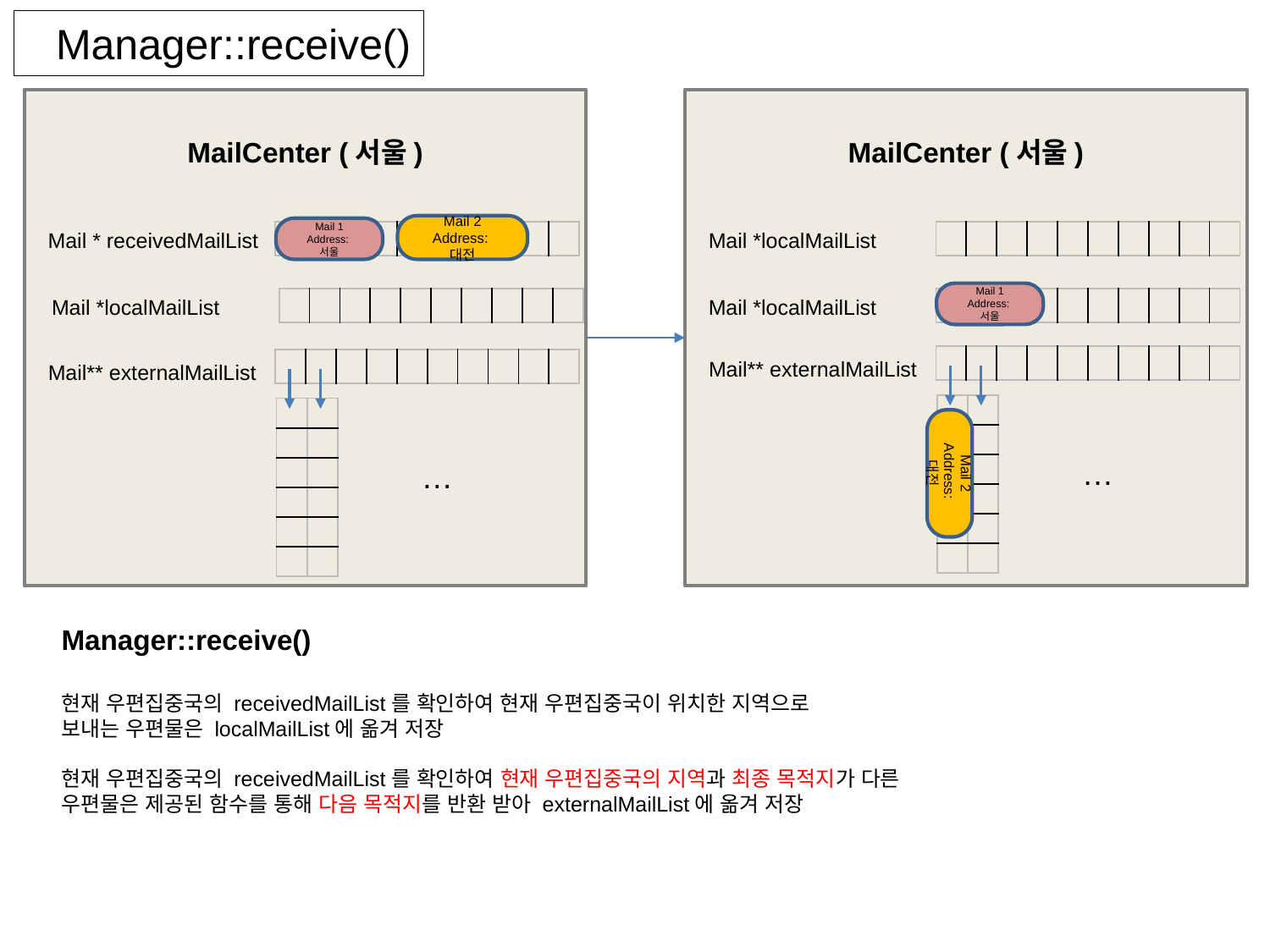

Manager::receive()
MailCenter (서울)

MailCenter (서울)

Mail 2
Address:
대전
Mail 1
Address:
서울
Mail * receivedMailList
Mail *localMailList
|  |  |  |  |  |  |  |  |  |  |
| --- | --- | --- | --- | --- | --- | --- | --- | --- | --- |
|  |  |  |  |  |  |  |  |  |  |
| --- | --- | --- | --- | --- | --- | --- | --- | --- | --- |
Mail 1
Address:
서울
Mail *localMailList
Mail *localMailList
|  |  |  |  |  |  |  |  |  |  |
| --- | --- | --- | --- | --- | --- | --- | --- | --- | --- |
|  |  |  |  |  |  |  |  |  |  |
| --- | --- | --- | --- | --- | --- | --- | --- | --- | --- |
|  |  |  |  |  |  |  |  |  |  |
| --- | --- | --- | --- | --- | --- | --- | --- | --- | --- |
|  |  |  |  |  |  |  |  |  |  |
| --- | --- | --- | --- | --- | --- | --- | --- | --- | --- |
Mail** externalMailList
Mail** externalMailList
|  |
| --- |
|  |
|  |
|  |
|  |
|  |
|  |
| --- |
|  |
|  |
|  |
|  |
|  |
|  |
| --- |
|  |
|  |
|  |
|  |
|  |
|  |
| --- |
|  |
|  |
|  |
|  |
|  |
Mail 2
Address:
대전
…
…
Manager::receive()

현재 우편집중국의 receivedMailList를 확인하여 현재 우편집중국이 위치한 지역으로
보내는 우편물은 localMailList에 옮겨 저장

현재 우편집중국의 receivedMailList를 확인하여 현재 우편집중국의 지역과 최종 목적지가 다른 우편물은 제공된 함수를 통해 다음 목적지를 반환 받아 externalMailList에 옮겨 저장